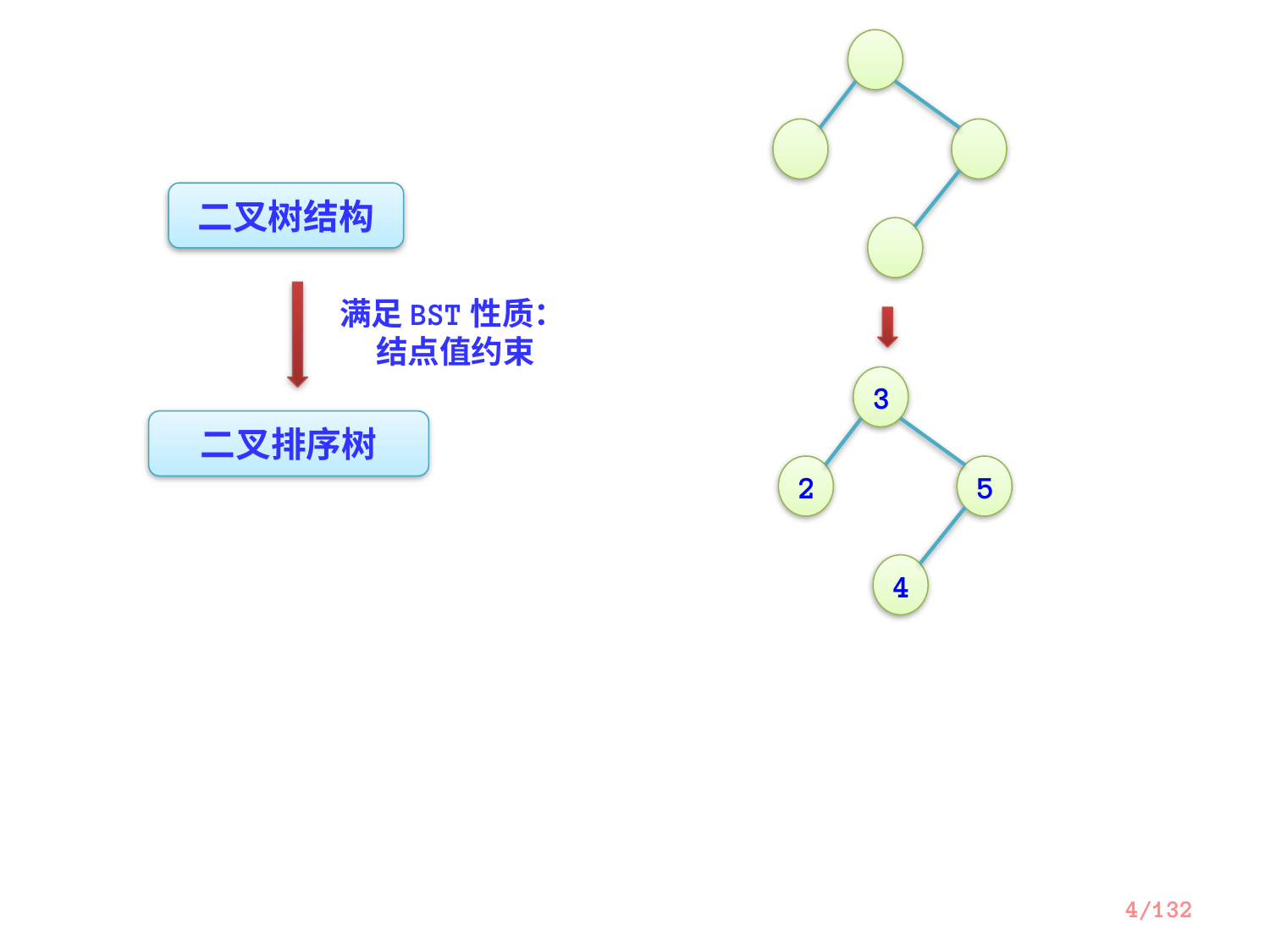

二叉树结构

满足BST性质：
    结点值约束
二叉排序树

3
2
5
4
4/132